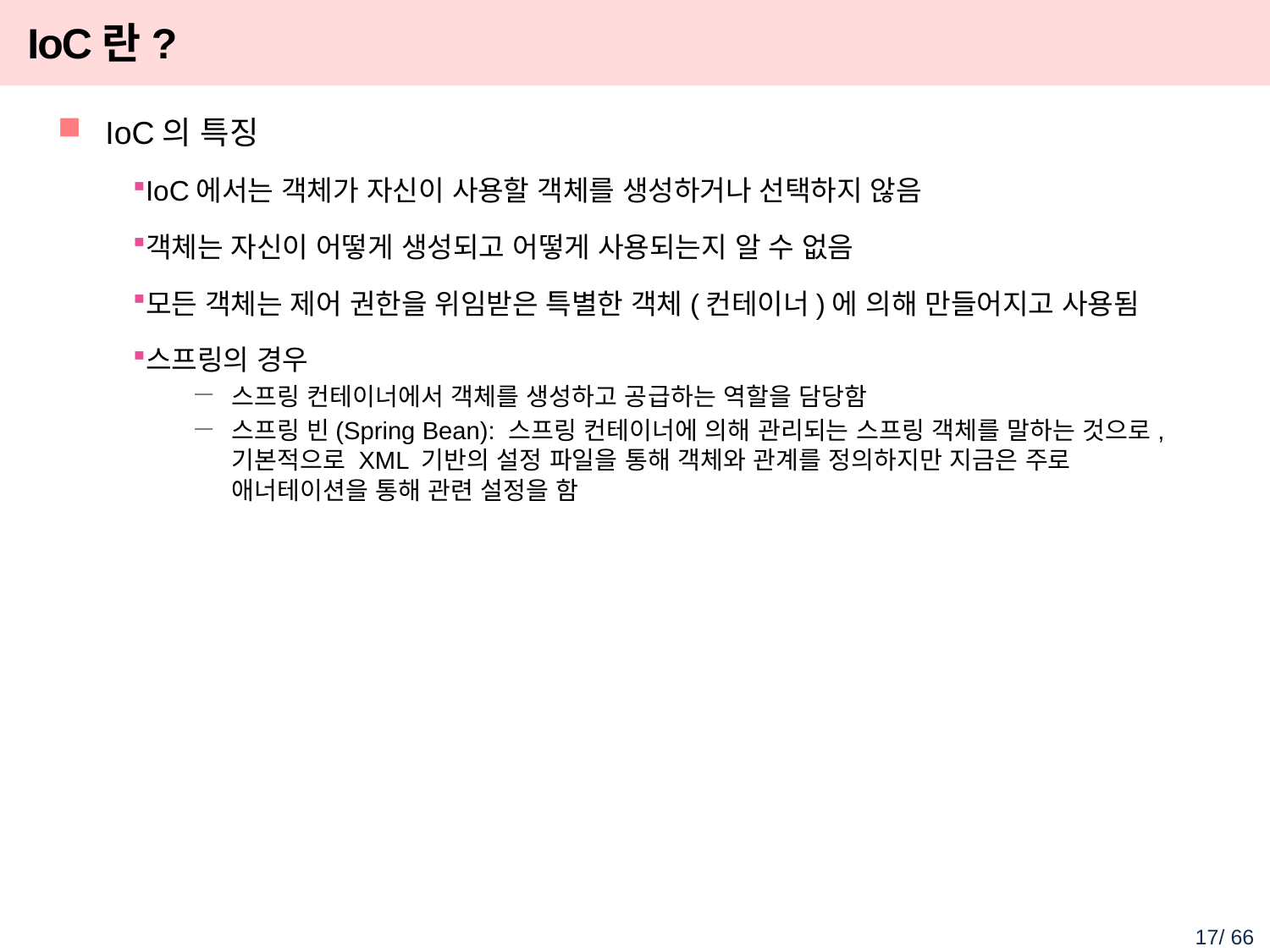

# IoC란?
IoC의 특징
IoC에서는 객체가 자신이 사용할 객체를 생성하거나 선택하지 않음
객체는 자신이 어떻게 생성되고 어떻게 사용되는지 알 수 없음
모든 객체는 제어 권한을 위임받은 특별한 객체(컨테이너)에 의해 만들어지고 사용됨
스프링의 경우
스프링 컨테이너에서 객체를 생성하고 공급하는 역할을 담당함
스프링 빈(Spring Bean): 스프링 컨테이너에 의해 관리되는 스프링 객체를 말하는 것으로, 기본적으로 XML 기반의 설정 파일을 통해 객체와 관계를 정의하지만 지금은 주로 애너테이션을 통해 관련 설정을 함